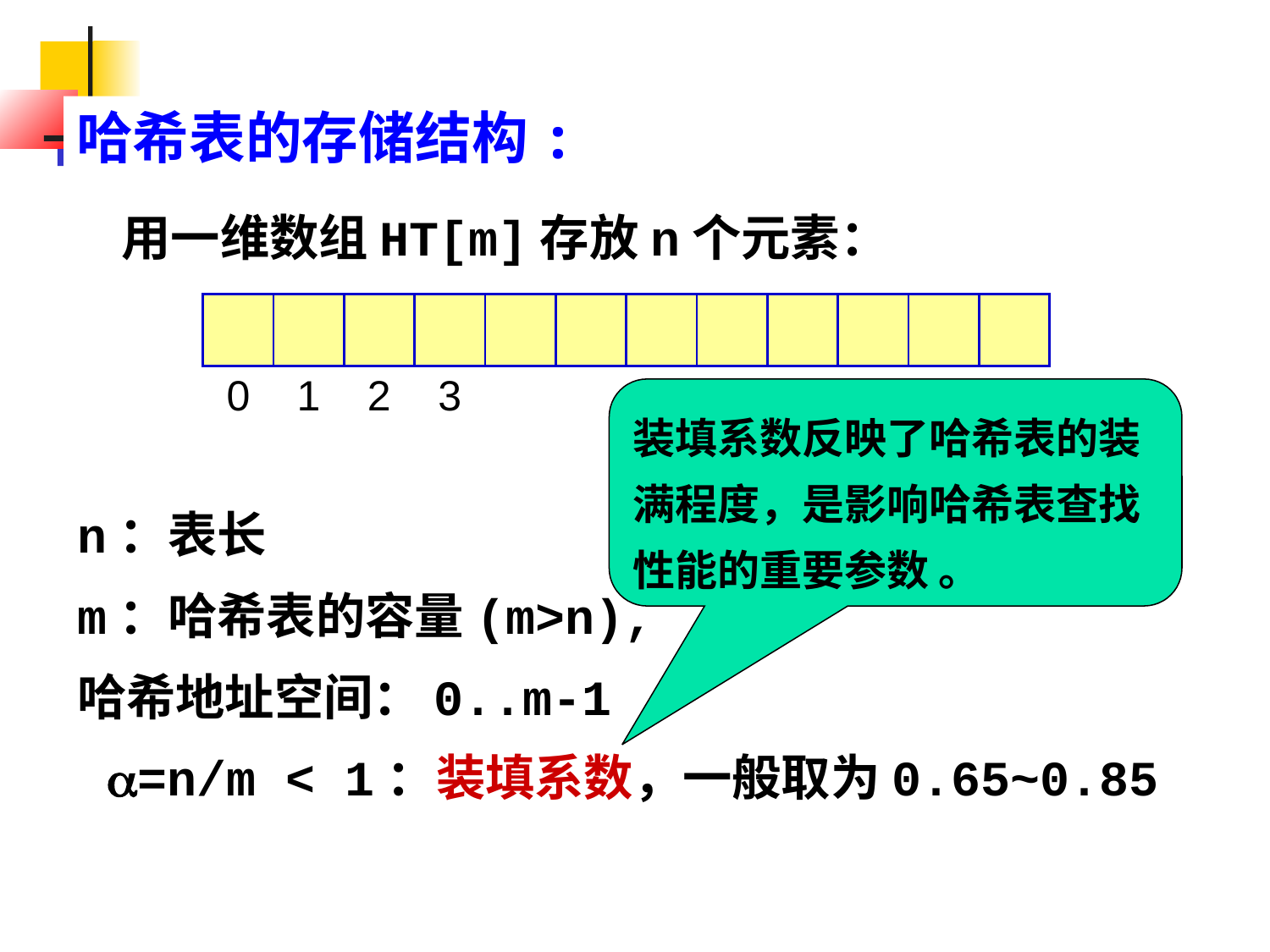

哈希表的存储结构:
   用一维数组HT[m]存放n个元素：
|  |  |  |  |  |  |  |  |  |  |  |  |
| --- | --- | --- | --- | --- | --- | --- | --- | --- | --- | --- | --- |
| 0 | 1 | 2 | 3 |  |  |  |  |  |  | m－1 |  |
装填系数反映了哈希表的装满程度，是影响哈希表查找性能的重要参数 。
n：表长
m：哈希表的容量(m>n),
哈希地址空间：0..m-1
 α=n/m < 1：装填系数，一般取为0.65~0.85